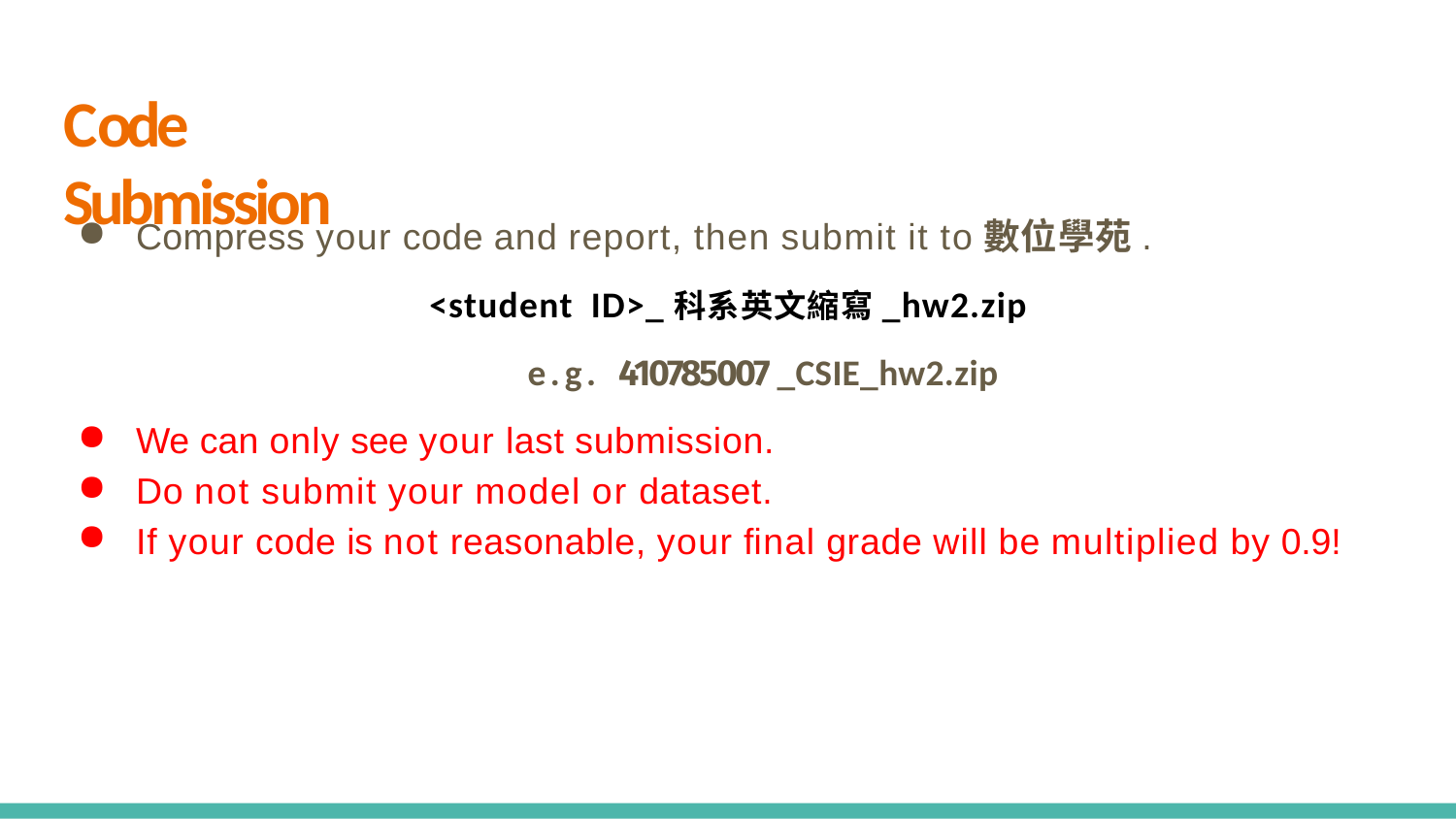

# Code Submission
Compress your code and report, then submit it to數位學苑.
<student ID>_科系英文縮寫_hw2.zip
e.g. 410785007 _CSIE_hw2.zip
We can only see your last submission.
Do not submit your model or dataset.
If your code is not reasonable, your ﬁnal grade will be multiplied by 0.9!